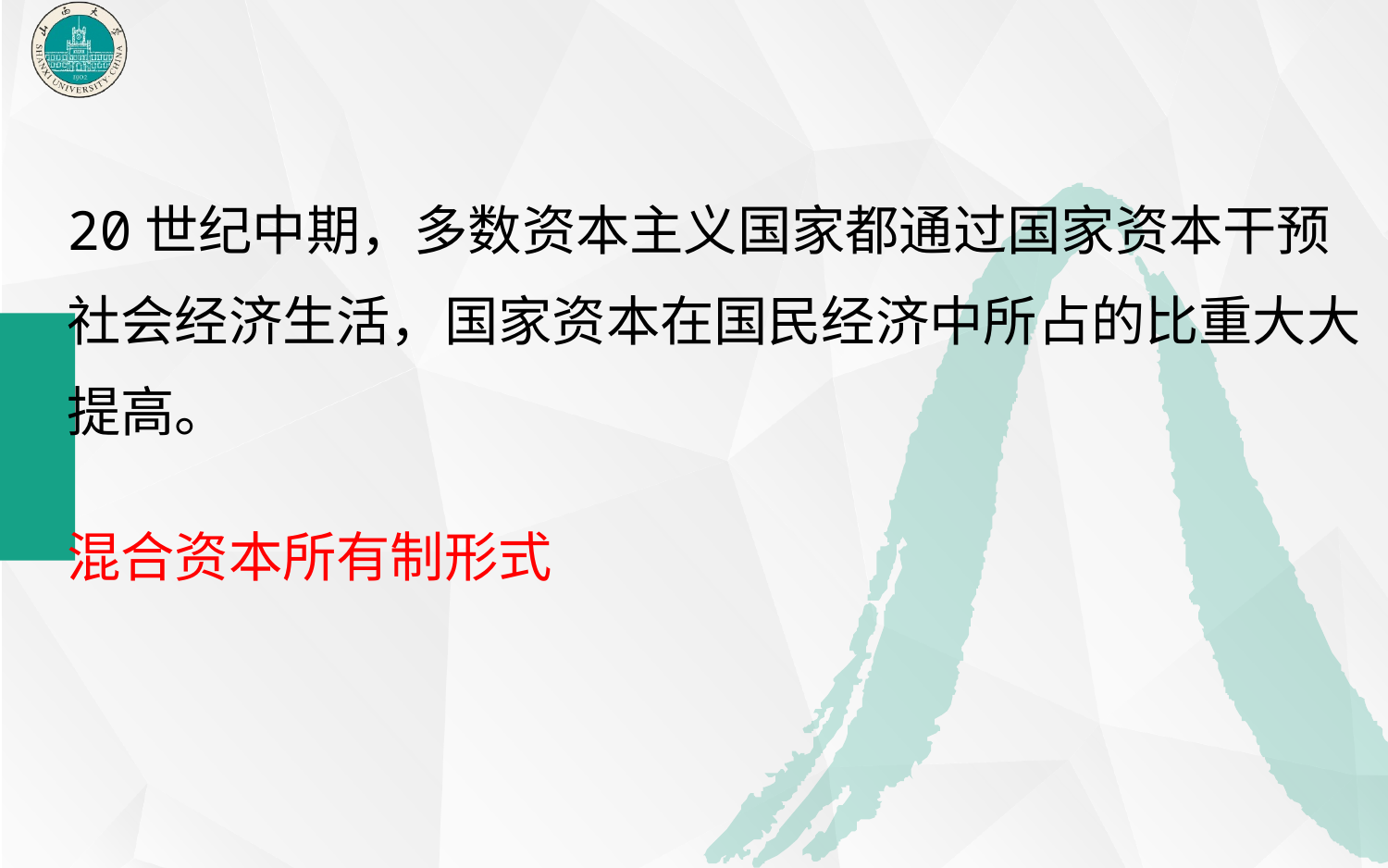

20世纪中期，多数资本主义国家都通过国家资本干预社会经济生活，国家资本在国民经济中所占的比重大大提高。

混合资本所有制形式